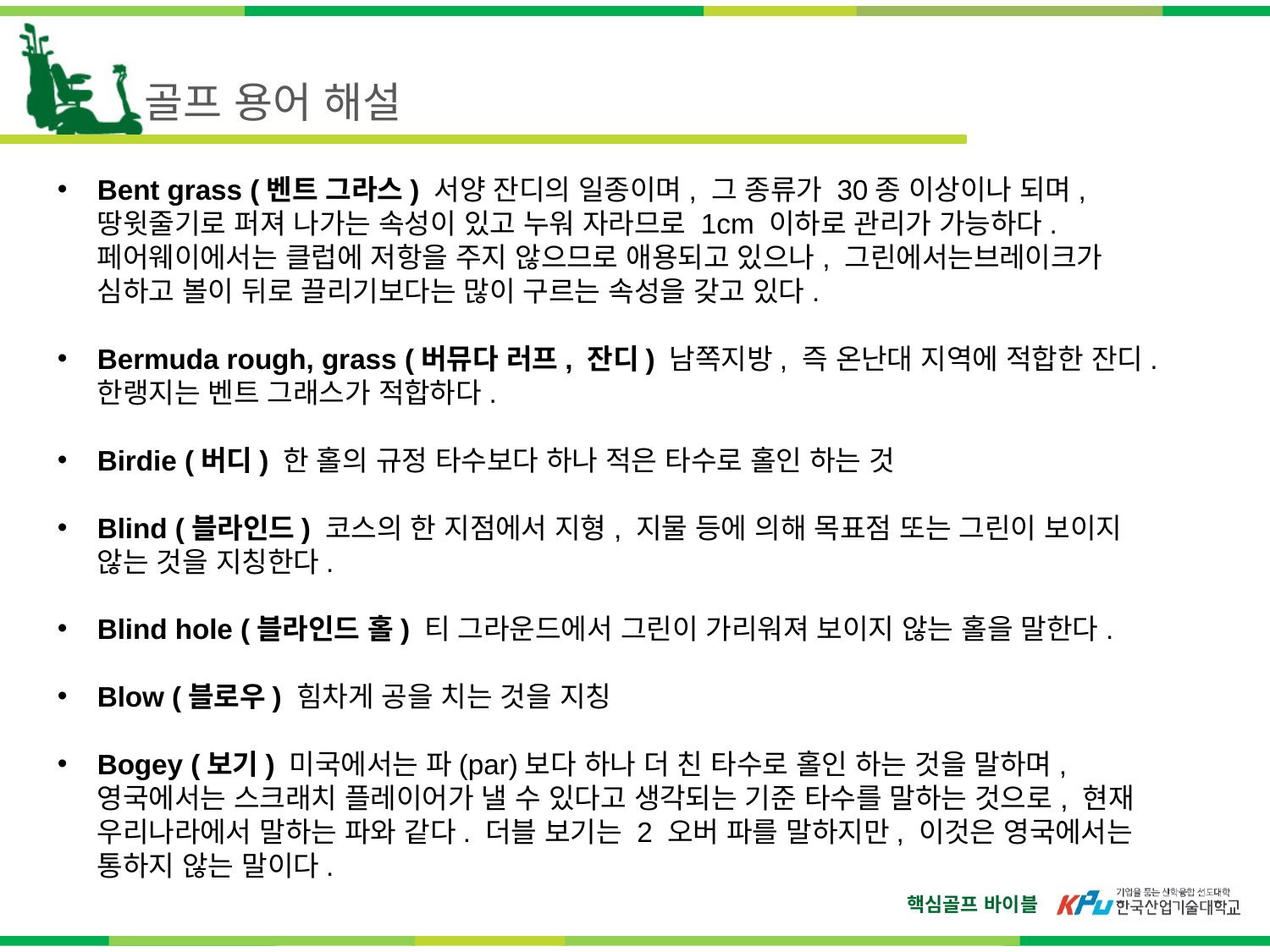

골프 용어 해설

Bent grass (벤트 그라스) 서양 잔디의 일종이며, 그 종류가 30종 이상이나 되며, 땅윗줄기로 퍼져 나가는 속성이 있고 누워 자라므로 1cm 이하로 관리가 가능하다. 페어웨이에서는 클럽에 저항을 주지 않으므로 애용되고 있으나, 그린에서는브레이크가 심하고 볼이 뒤로 끌리기보다는 많이 구르는 속성을 갖고 있다.

Bermuda rough, grass (버뮤다 러프, 잔디) 남쪽지방, 즉 온난대 지역에 적합한 잔디. 한랭지는 벤트 그래스가 적합하다.

Birdie (버디) 한 홀의 규정 타수보다 하나 적은 타수로 홀인 하는 것

Blind (블라인드) 코스의 한 지점에서 지형, 지물 등에 의해 목표점 또는 그린이 보이지 않는 것을 지칭한다.

Blind hole (블라인드 홀) 티 그라운드에서 그린이 가리워져 보이지 않는 홀을 말한다.

Blow (블로우) 힘차게 공을 치는 것을 지칭

Bogey (보기) 미국에서는 파(par)보다 하나 더 친 타수로 홀인 하는 것을 말하며, 영국에서는 스크래치 플레이어가 낼 수 있다고 생각되는 기준 타수를 말하는 것으로, 현재 우리나라에서 말하는 파와 같다. 더블 보기는 2 오버 파를 말하지만, 이것은 영국에서는 통하지 않는 말이다.